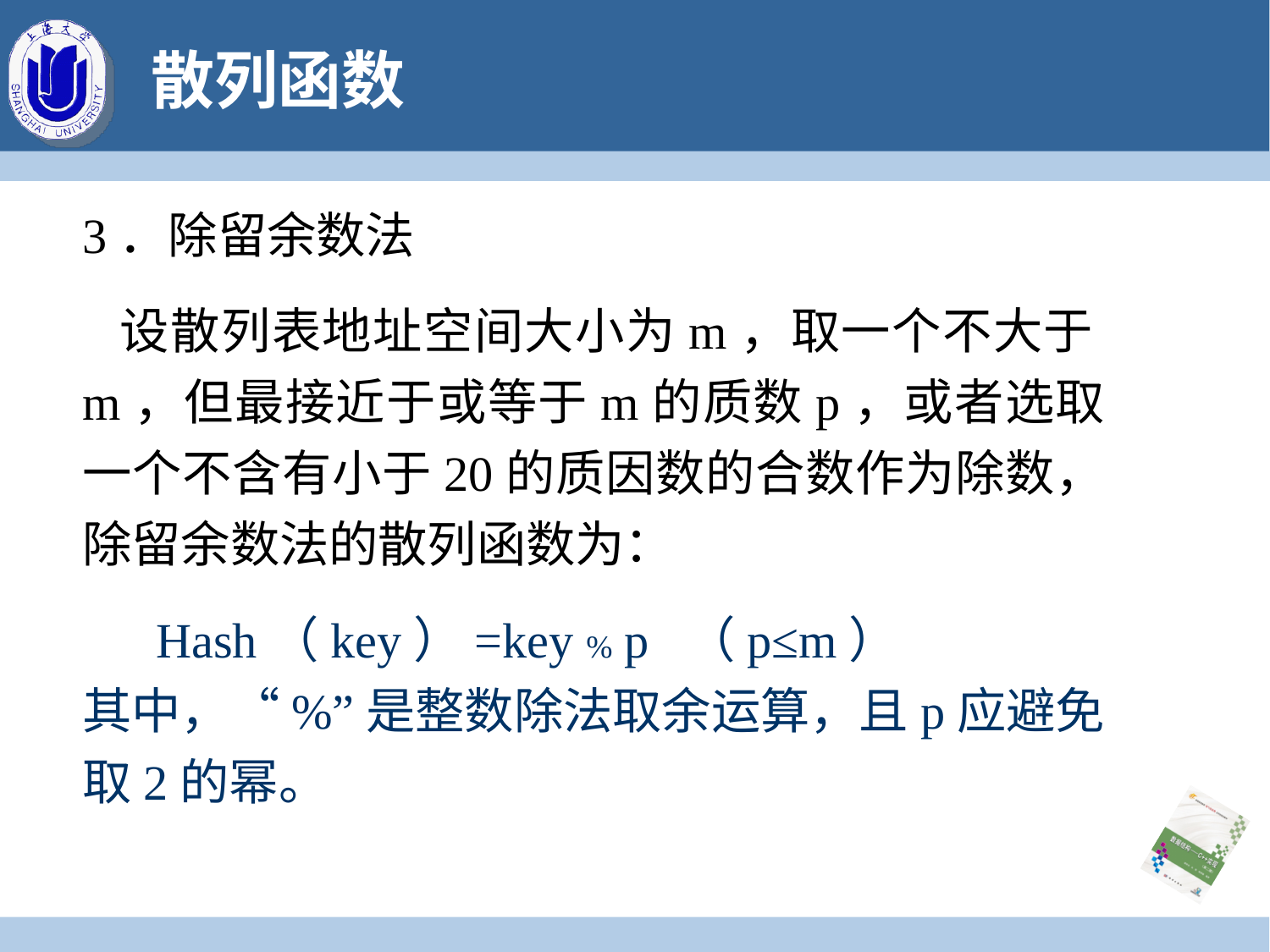

# 散列函数
3．除留余数法
  设散列表地址空间大小为m，取一个不大于m，但最接近于或等于m的质数p，或者选取一个不含有小于20的质因数的合数作为除数，除留余数法的散列函数为：
      Hash（key）=key % p  （p≤m）
其中，“%”是整数除法取余运算，且p应避免取2的幂。